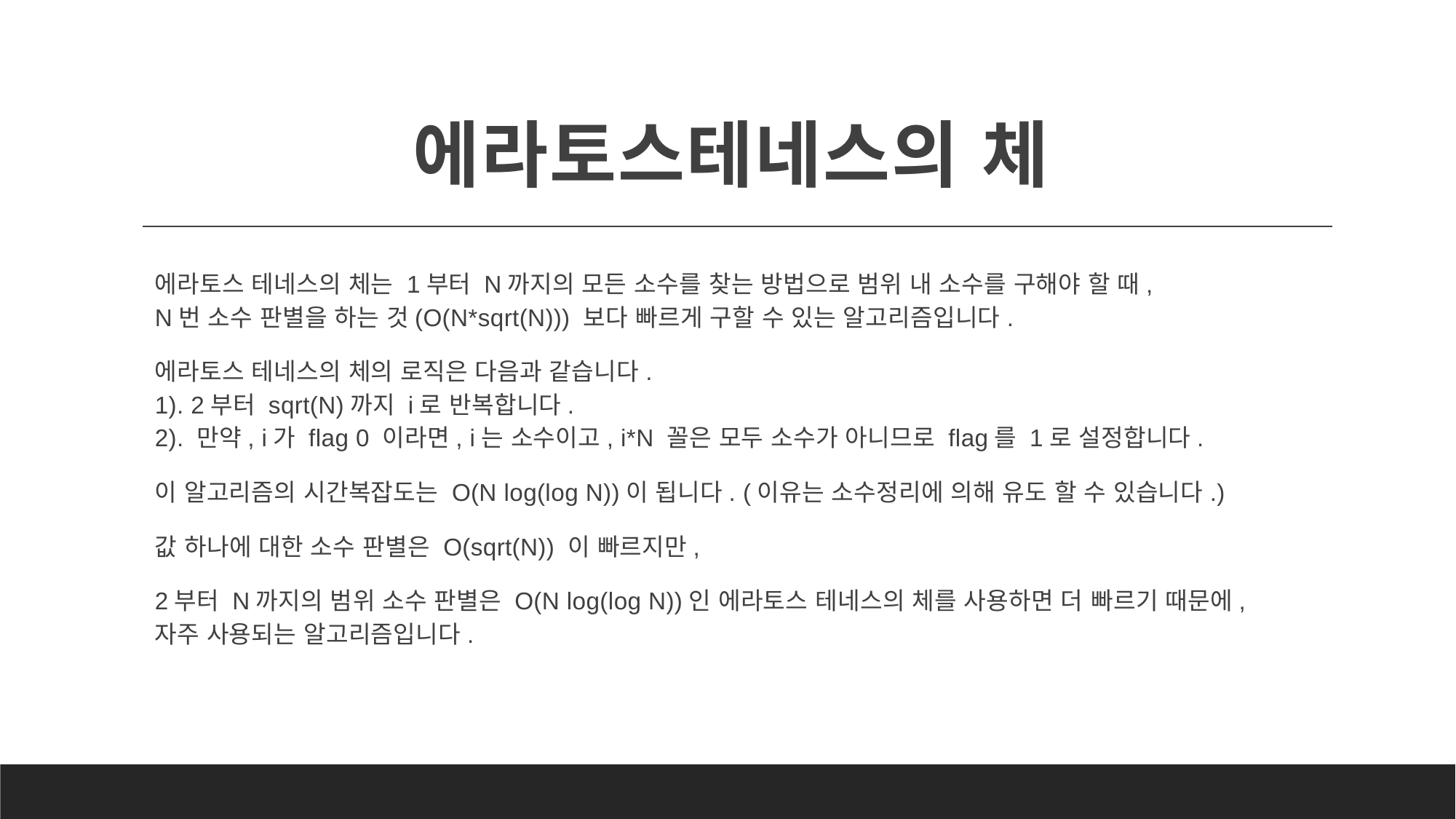

# 에라토스테네스의 체
에라토스 테네스의 체는 1부터 N까지의 모든 소수를 찾는 방법으로 범위 내 소수를 구해야 할 때,
N번 소수 판별을 하는 것(O(N*sqrt(N))) 보다 빠르게 구할 수 있는 알고리즘입니다.
에라토스 테네스의 체의 로직은 다음과 같습니다.
1). 2부터 sqrt(N)까지 i로 반복합니다.
2). 만약, i가 flag 0 이라면, i는 소수이고, i*N 꼴은 모두 소수가 아니므로 flag를 1로 설정합니다.
이 알고리즘의 시간복잡도는 O(N log(log N))이 됩니다. (이유는 소수정리에 의해 유도 할 수 있습니다.)
값 하나에 대한 소수 판별은 O(sqrt(N)) 이 빠르지만,
2부터 N까지의 범위 소수 판별은 O(N log(log N))인 에라토스 테네스의 체를 사용하면 더 빠르기 때문에,
자주 사용되는 알고리즘입니다.